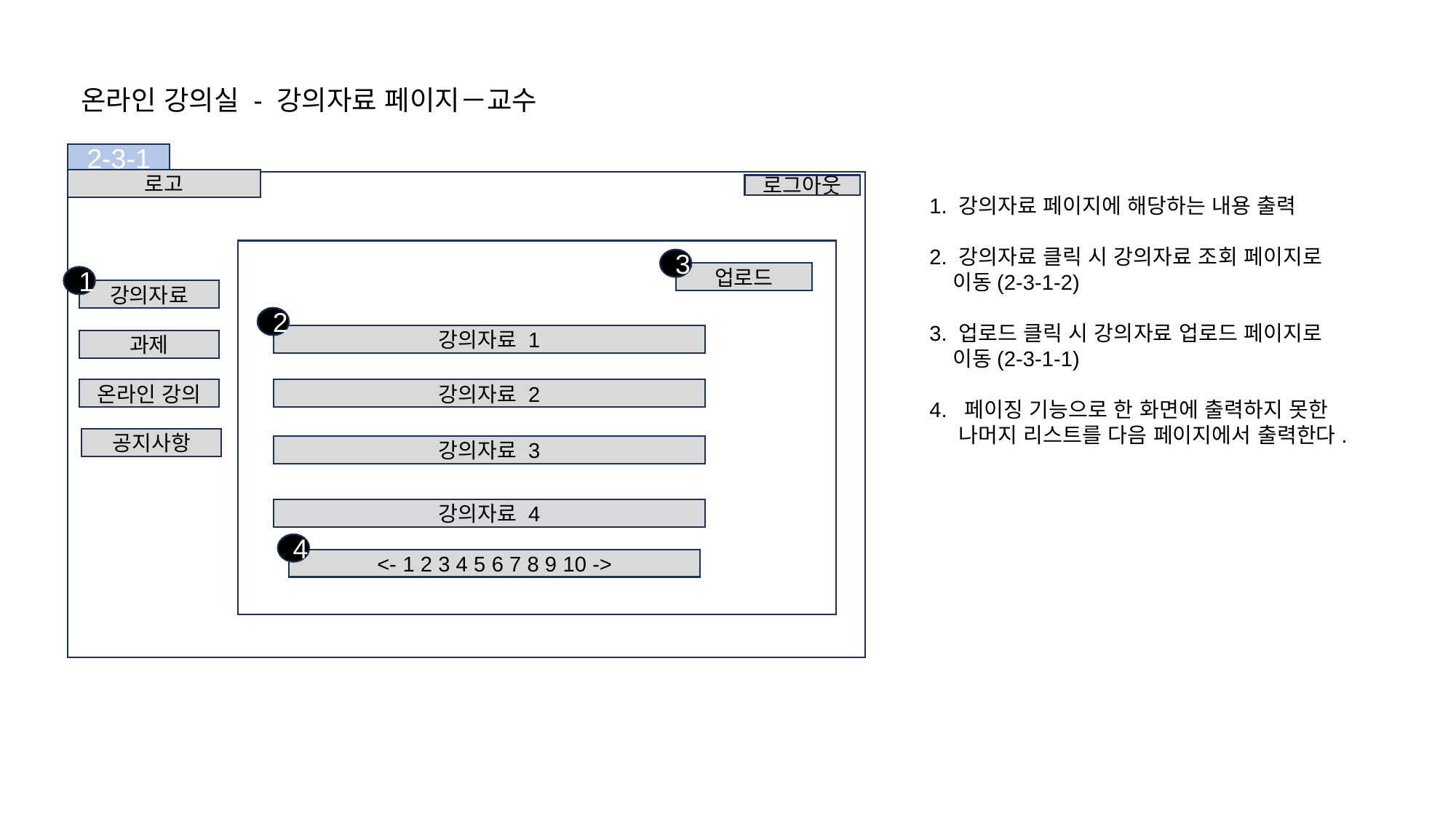

온라인 강의실 - 강의자료 페이지－교수
2-3-1
로고

로그아웃
1. 강의자료 페이지에 해당하는 내용 출력

2. 강의자료 클릭 시 강의자료 조회 페이지로
   이동(2-3-1-2)

3. 업로드 클릭 시 강의자료 업로드 페이지로
   이동(2-3-1-1)

4.  페이징 기능으로 한 화면에 출력하지 못한
    나머지 리스트를 다음 페이지에서 출력한다.

3
업로드
1
강의자료
2
강의자료 1
과제
온라인 강의
강의자료 2
공지사항
강의자료 3
강의자료 4
4
<- 1 2 3 4 5 6 7 8 9 10 ->